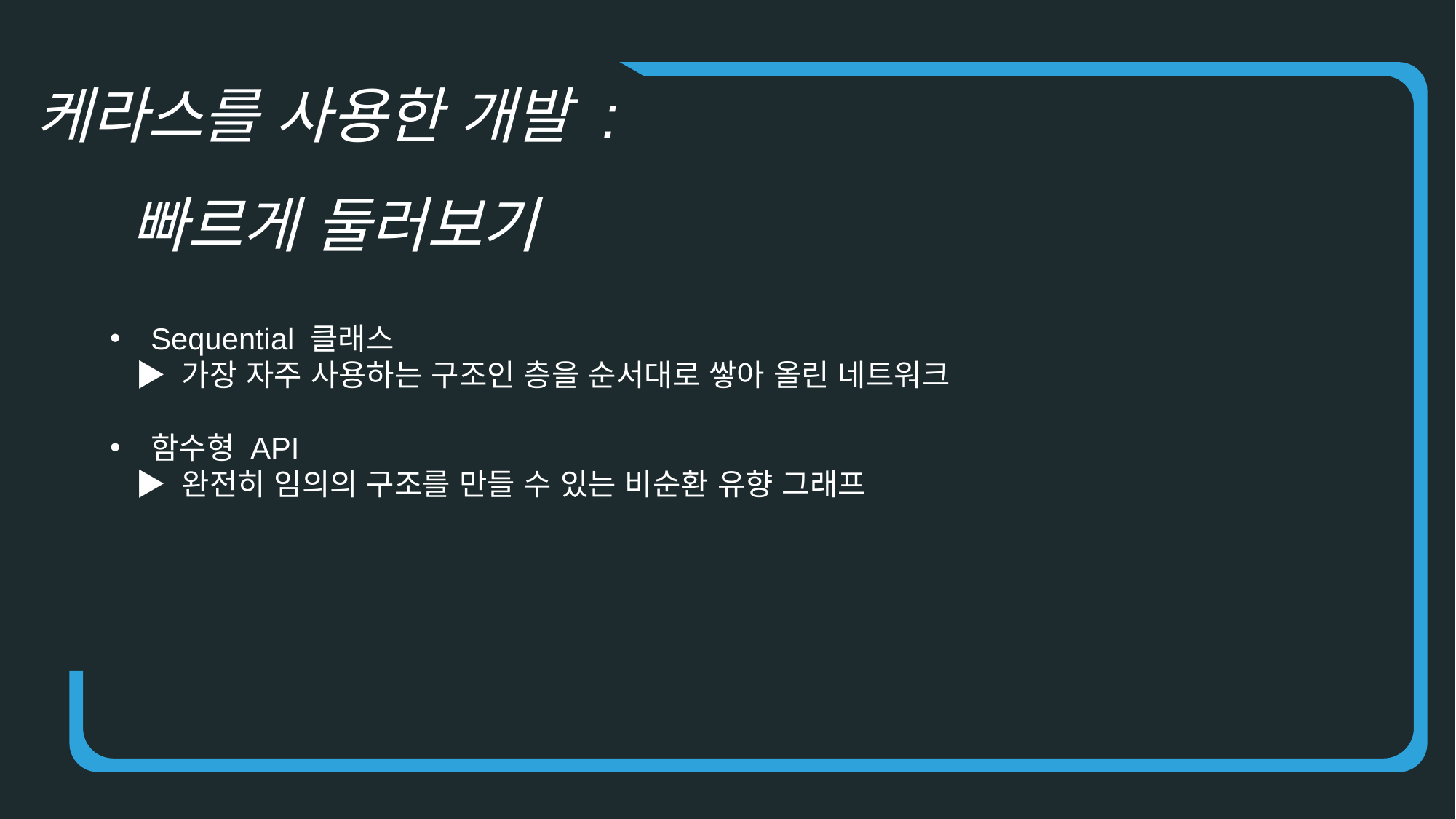

케라스를 사용한 개발 :빠르게 둘러보기

Sequential 클래스
   ▶ 가장 자주 사용하는 구조인 층을 순서대로 쌓아 올린 네트워크

함수형 API
   ▶ 완전히 임의의 구조를 만들 수 있는 비순환 유향 그래프